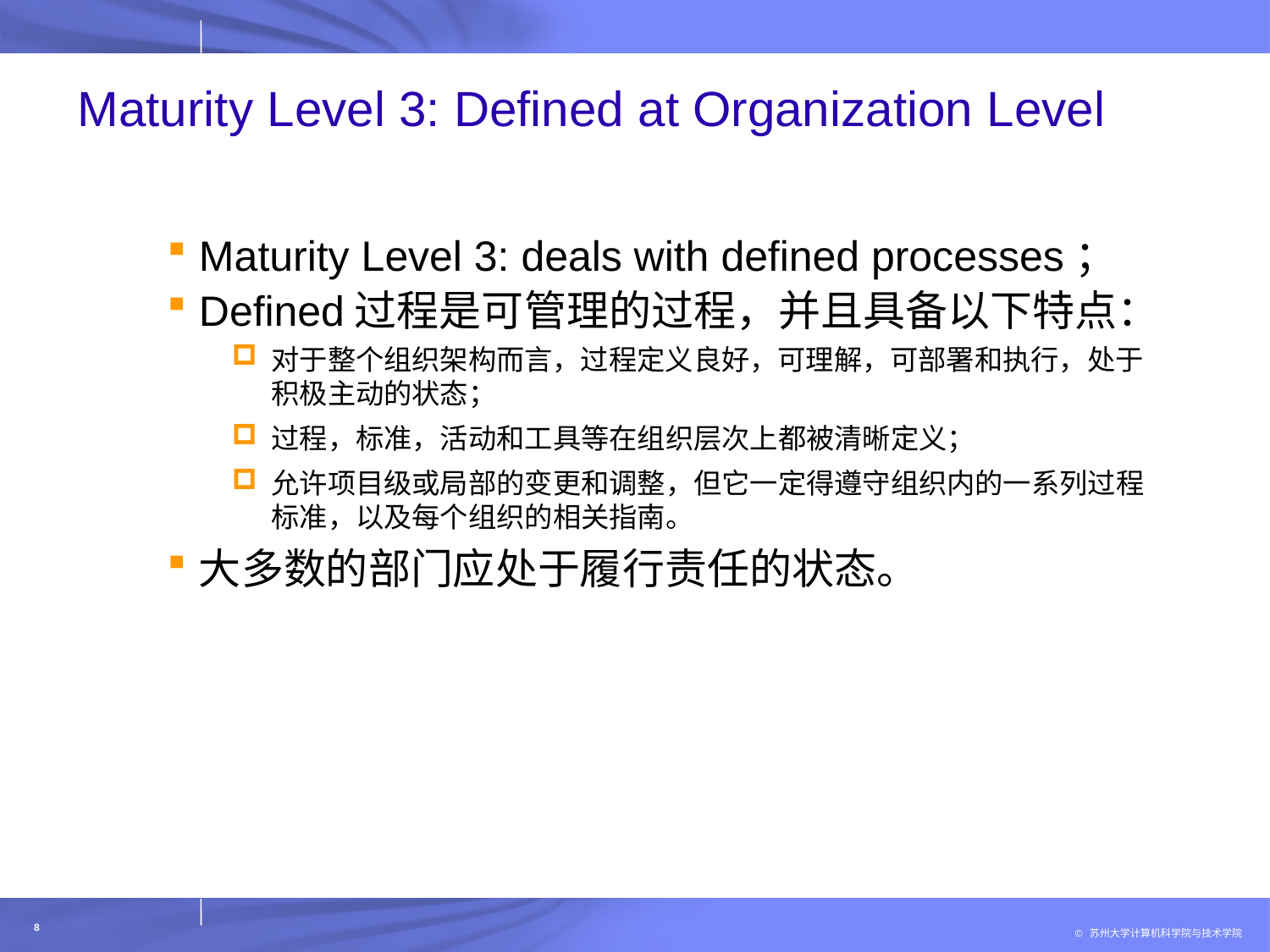

# Maturity Level 3: Defined at Organization Level
Maturity Level 3: deals with defined processes；
Defined过程是可管理的过程，并且具备以下特点：
对于整个组织架构而言，过程定义良好，可理解，可部署和执行，处于积极主动的状态；
过程，标准，活动和工具等在组织层次上都被清晰定义；
允许项目级或局部的变更和调整，但它一定得遵守组织内的一系列过程标准，以及每个组织的相关指南。
大多数的部门应处于履行责任的状态。
8